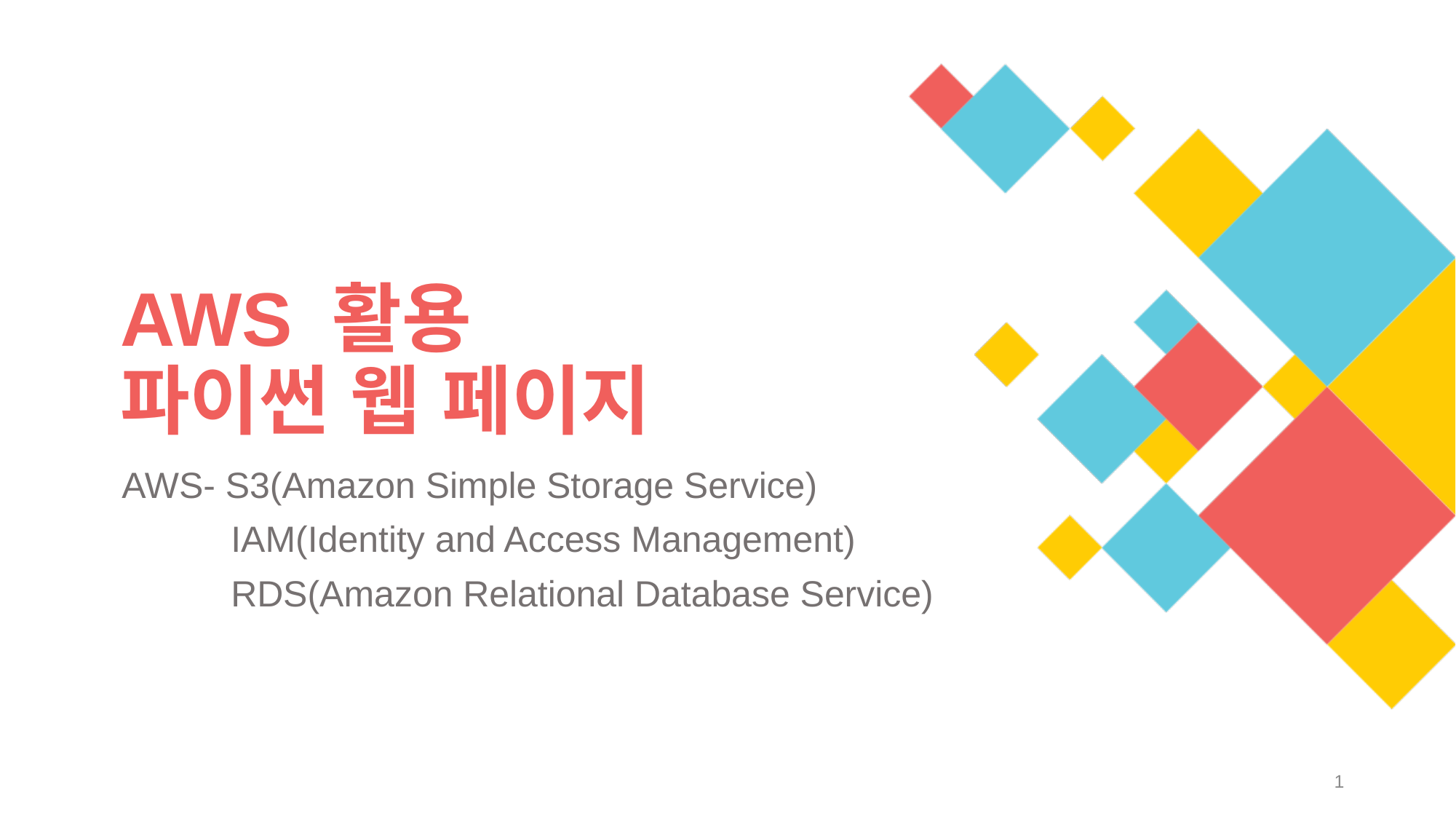

# AWS 활용 파이썬 웹 페이지
AWS- S3(Amazon Simple Storage Service)
	IAM(Identity and Access Management)
	RDS(Amazon Relational Database Service)
1